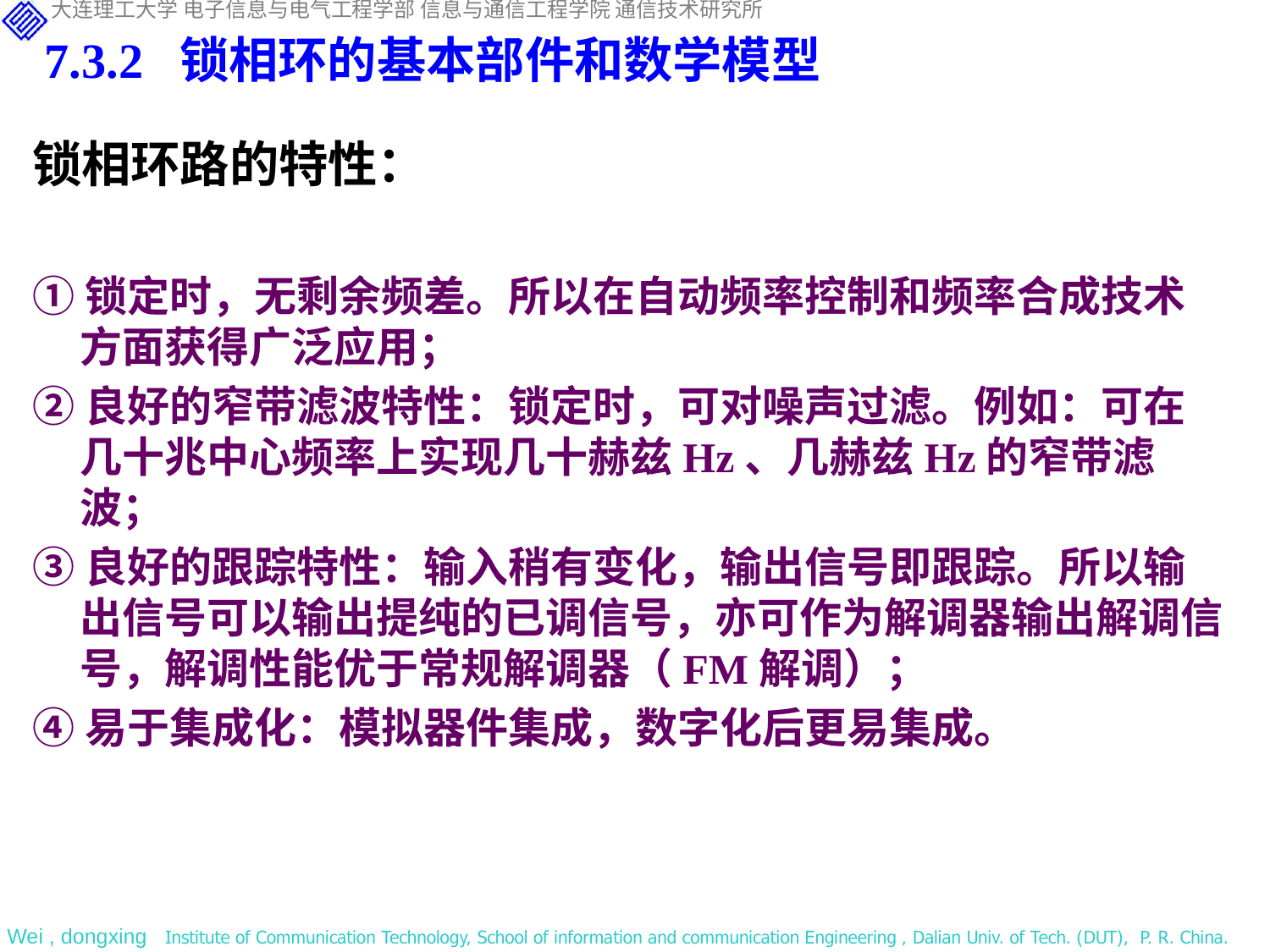

7.3.2  锁相环的基本部件和数学模型
锁相环路的特性：

①锁定时，无剩余频差。所以在自动频率控制和频率合成技术方面获得广泛应用；
②良好的窄带滤波特性：锁定时，可对噪声过滤。例如：可在几十兆中心频率上实现几十赫兹Hz、几赫兹Hz的窄带滤波；
③良好的跟踪特性：输入稍有变化，输出信号即跟踪。所以输出信号可以输出提纯的已调信号，亦可作为解调器输出解调信号，解调性能优于常规解调器（FM解调）；
④易于集成化：模拟器件集成，数字化后更易集成。